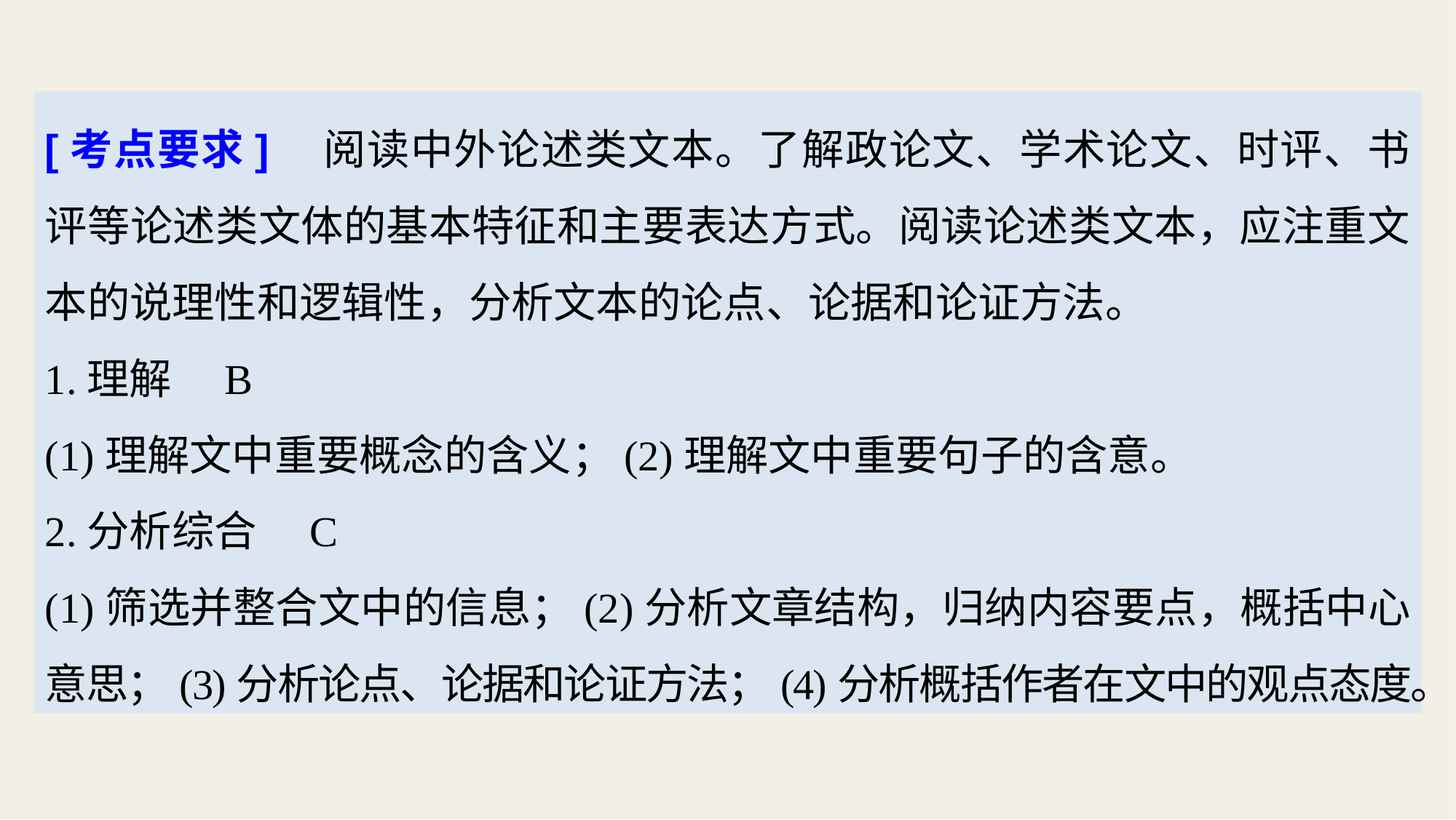

[考点要求]　阅读中外论述类文本。了解政论文、学术论文、时评、书评等论述类文体的基本特征和主要表达方式。阅读论述类文本，应注重文本的说理性和逻辑性，分析文本的论点、论据和论证方法。
1.理解　B
(1)理解文中重要概念的含义；(2)理解文中重要句子的含意。
2.分析综合　C
(1)筛选并整合文中的信息；(2)分析文章结构，归纳内容要点，概括中心意思；(3)分析论点、论据和论证方法；(4)分析概括作者在文中的观点态度。